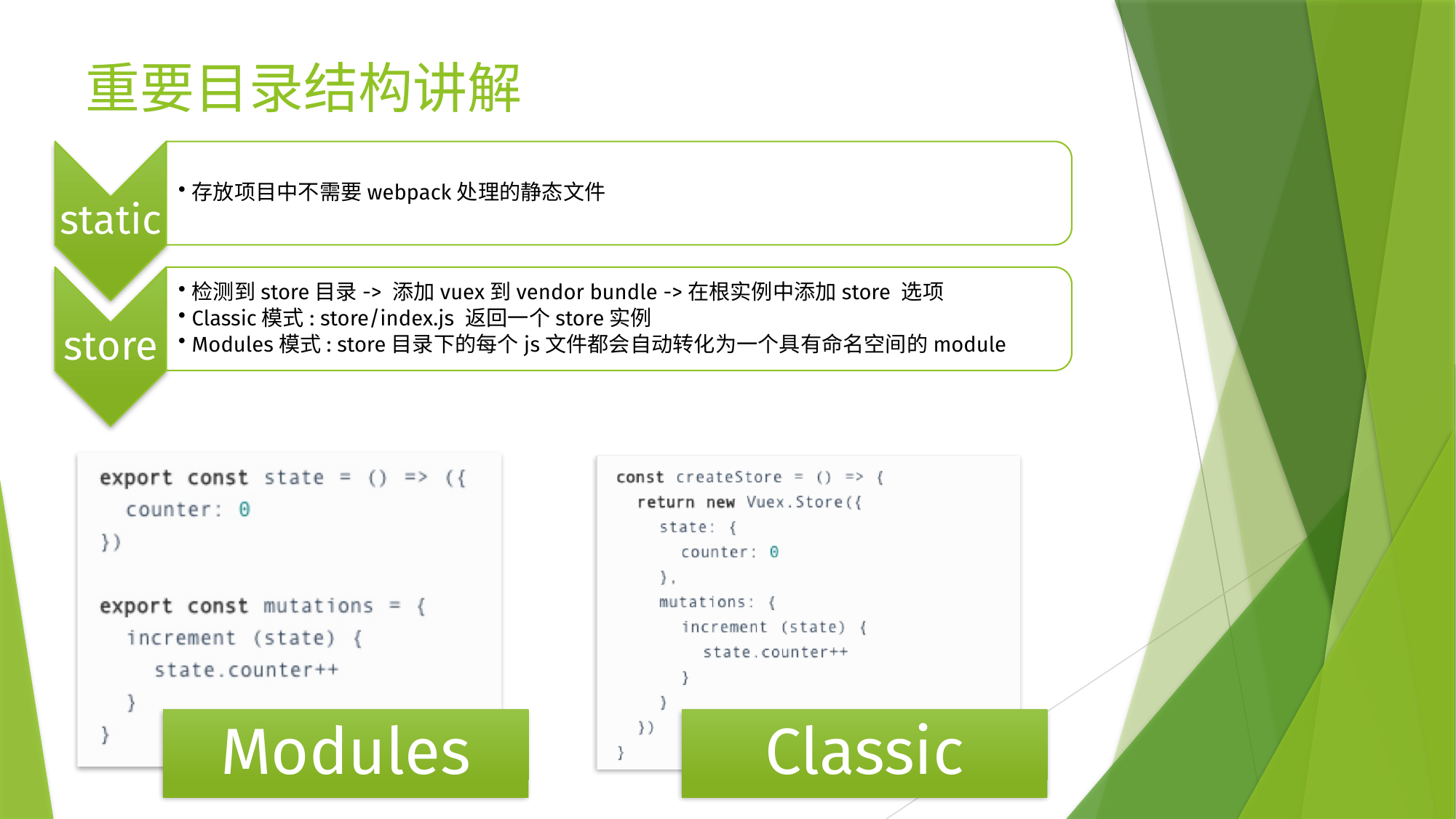

重要目录结构讲解

static
存放项目中不需要webpack处理的静态文件
store
检测到store目录-> 添加vuex到vendor bundle ->在根实例中添加store 选项
Classic模式: store/index.js 返回一个store实例
Modules模式: store目录下的每个js文件都会自动转化为一个具有命名空间的module
Modules
Classic